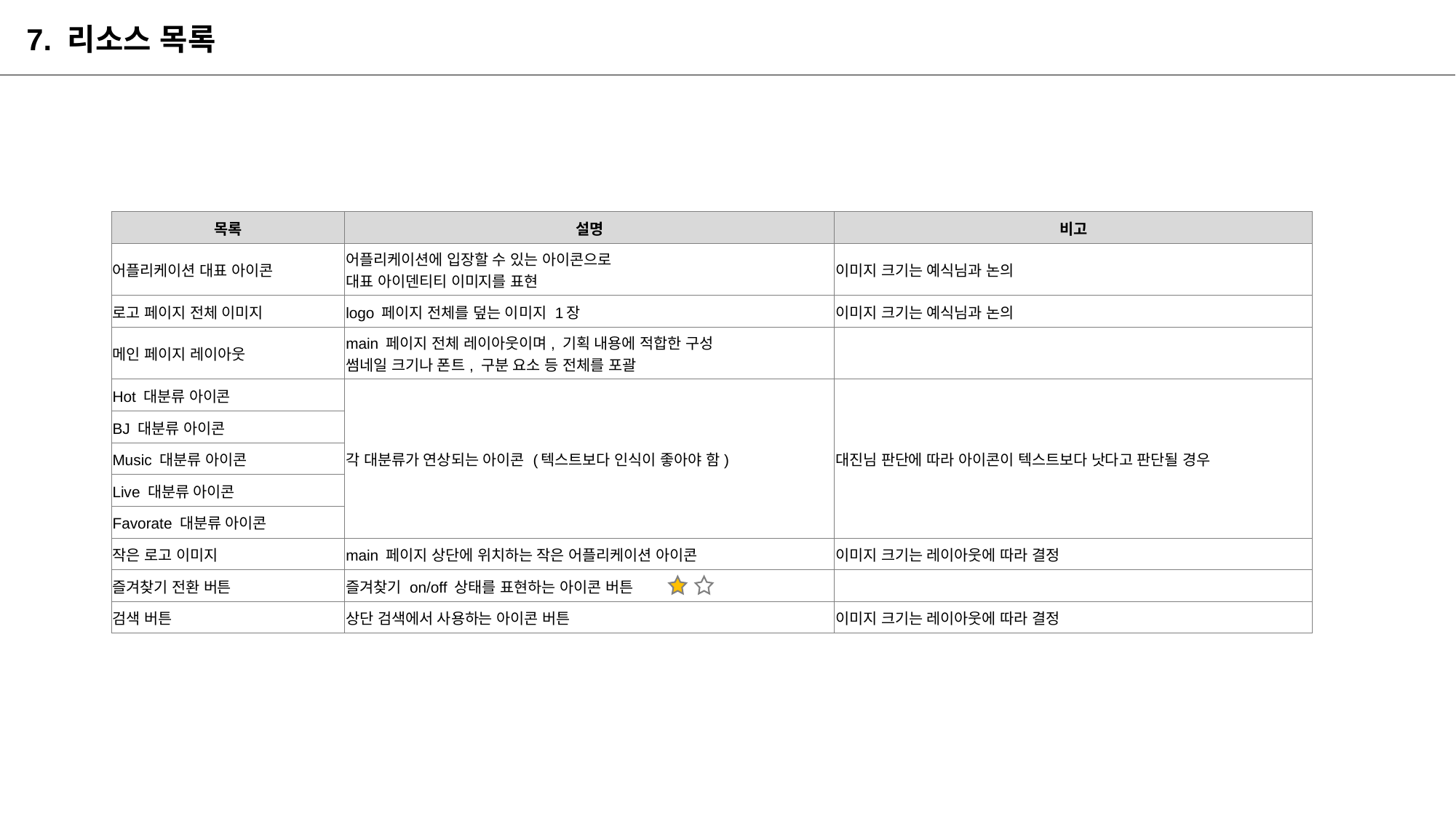

7. 리소스 목록
| 목록 | 설명 | 비고 |
| --- | --- | --- |
| 어플리케이션 대표 아이콘 | 어플리케이션에 입장할 수 있는 아이콘으로 대표 아이덴티티 이미지를 표현 | 이미지 크기는 예식님과 논의 |
| 로고 페이지 전체 이미지 | logo 페이지 전체를 덮는 이미지 1장 | 이미지 크기는 예식님과 논의 |
| 메인 페이지 레이아웃 | main 페이지 전체 레이아웃이며, 기획 내용에 적합한 구성 썸네일 크기나 폰트, 구분 요소 등 전체를 포괄 |  |
| Hot 대분류 아이콘 | 각 대분류가 연상되는 아이콘 (텍스트보다 인식이 좋아야 함) | 대진님 판단에 따라 아이콘이 텍스트보다 낫다고 판단될 경우 |
| BJ 대분류 아이콘 |  |  |
| Music 대분류 아이콘 |  |  |
| Live 대분류 아이콘 |  |  |
| Favorate 대분류 아이콘 |  |  |
| 작은 로고 이미지 | main 페이지 상단에 위치하는 작은 어플리케이션 아이콘 | 이미지 크기는 레이아웃에 따라 결정 |
| 즐겨찾기 전환 버튼 | 즐겨찾기 on/off 상태를 표현하는 아이콘 버튼 |  |
| 검색 버튼 | 상단 검색에서 사용하는 아이콘 버튼 | 이미지 크기는 레이아웃에 따라 결정 |